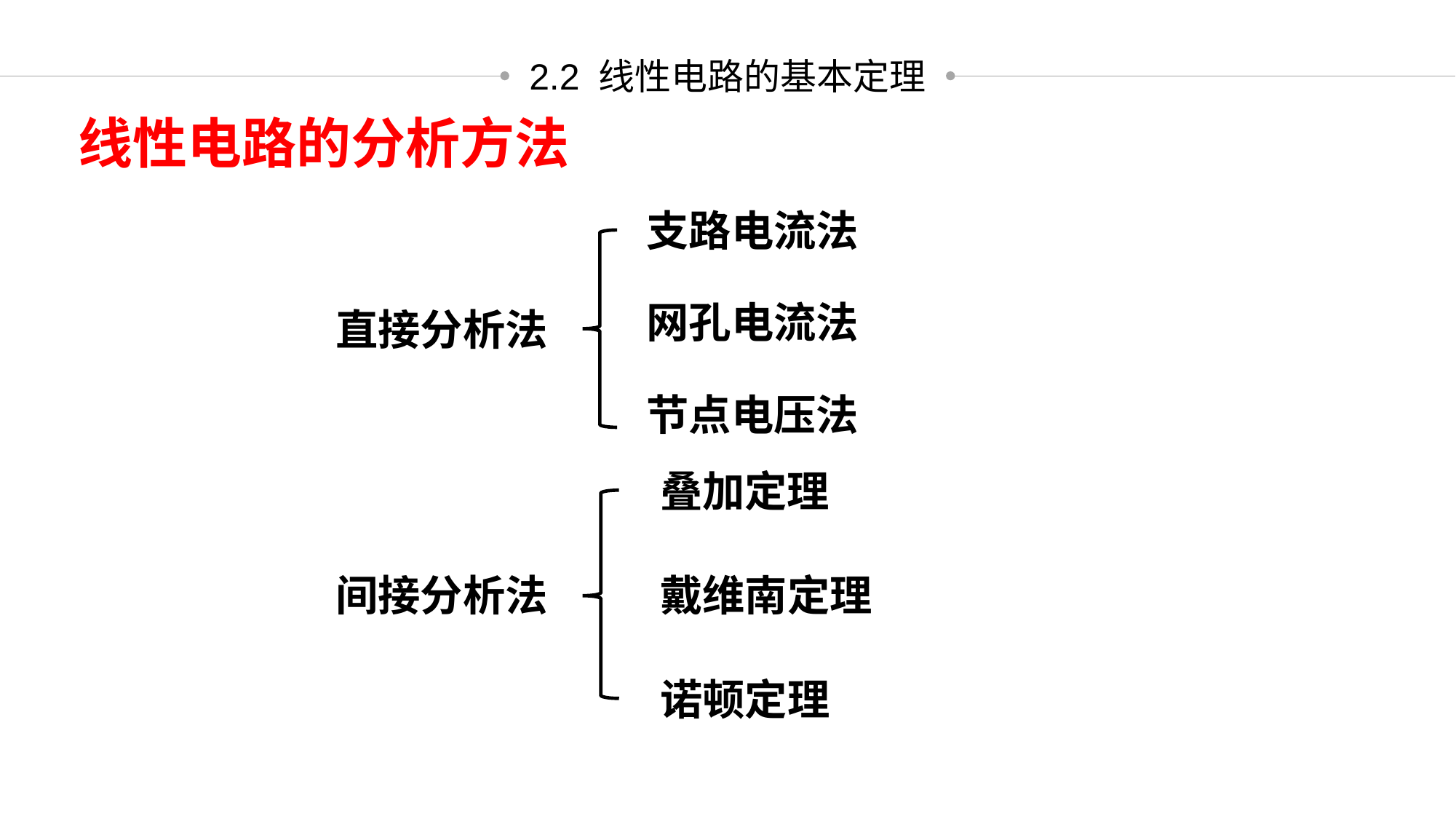

2.2 线性电路的基本定理
线性电路的分析方法
支路电流法

网孔电流法
直接分析法
节点电压法
叠加定理

戴维南定理
间接分析法
诺顿定理